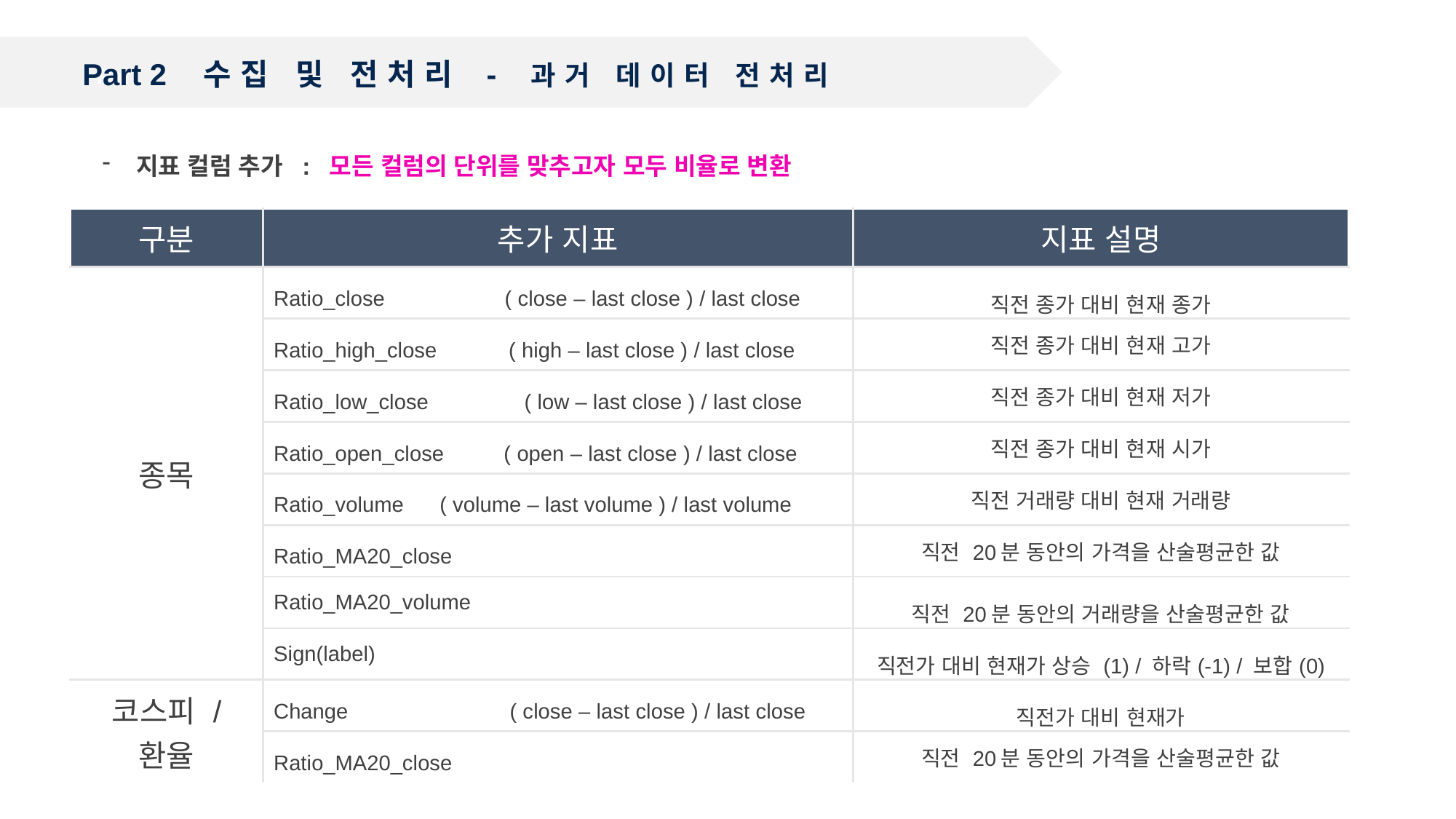

Part 2
수집 및 전처리 - 과거 데이터 전처리
Par
지표 컬럼 추가  :  모든 컬럼의 단위를 맞추고자 모두 비율로 변환
| 구분 | 추가 지표 | 지표 설명 |
| --- | --- | --- |
| 종목 | Ratio\_close ( close – last close ) / last close | 직전 종가 대비 현재 종가 |
|  | Ratio\_high\_close ( high – last close ) / last close | 직전 종가 대비 현재 고가 |
|  | Ratio\_low\_close ( low – last close ) / last close | 직전 종가 대비 현재 저가 |
|  | Ratio\_open\_close ( open – last close ) / last close | 직전 종가 대비 현재 시가 |
|  | Ratio\_volume ( volume – last volume ) / last volume | 직전 거래량 대비 현재 거래량 |
|  | Ratio\_MA20\_close | 직전 20분 동안의 가격을 산술평균한 값 |
|  | Ratio\_MA20\_volume | 직전 20분 동안의 거래량을 산술평균한 값 |
|  | Sign(label) | 직전가 대비 현재가 상승 (1) / 하락(-1) / 보합(0) |
| 코스피 / 환율 | Change ( close – last close ) / last close | 직전가 대비 현재가 |
|  | Ratio\_MA20\_close | 직전 20분 동안의 가격을 산술평균한 값 |